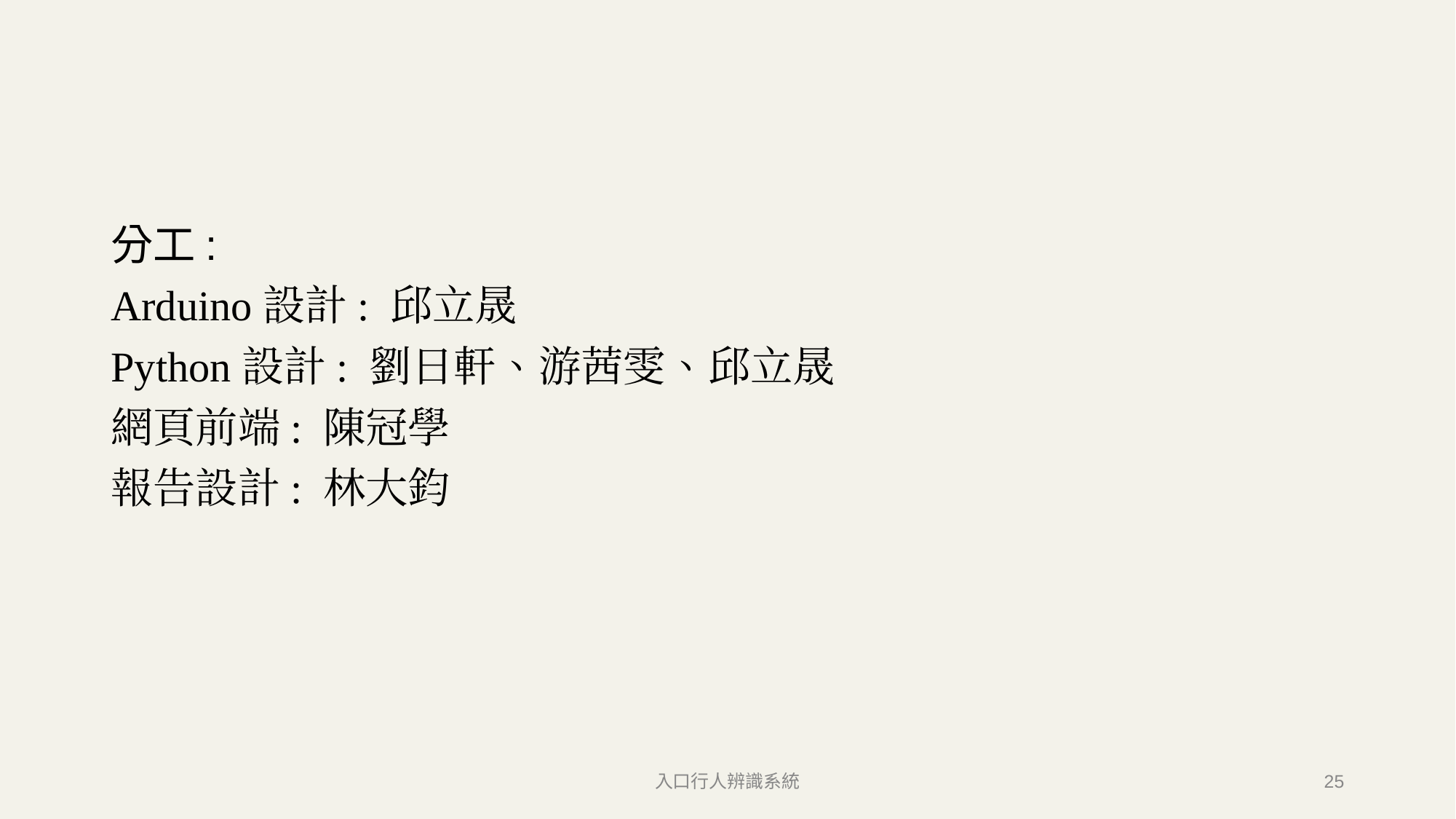

分工:
Arduino設計: 邱立晟
Python設計: 劉日軒、游茜雯、邱立晟
網頁前端: 陳冠學
報告設計: 林大鈞

入口行人辨識系統
25